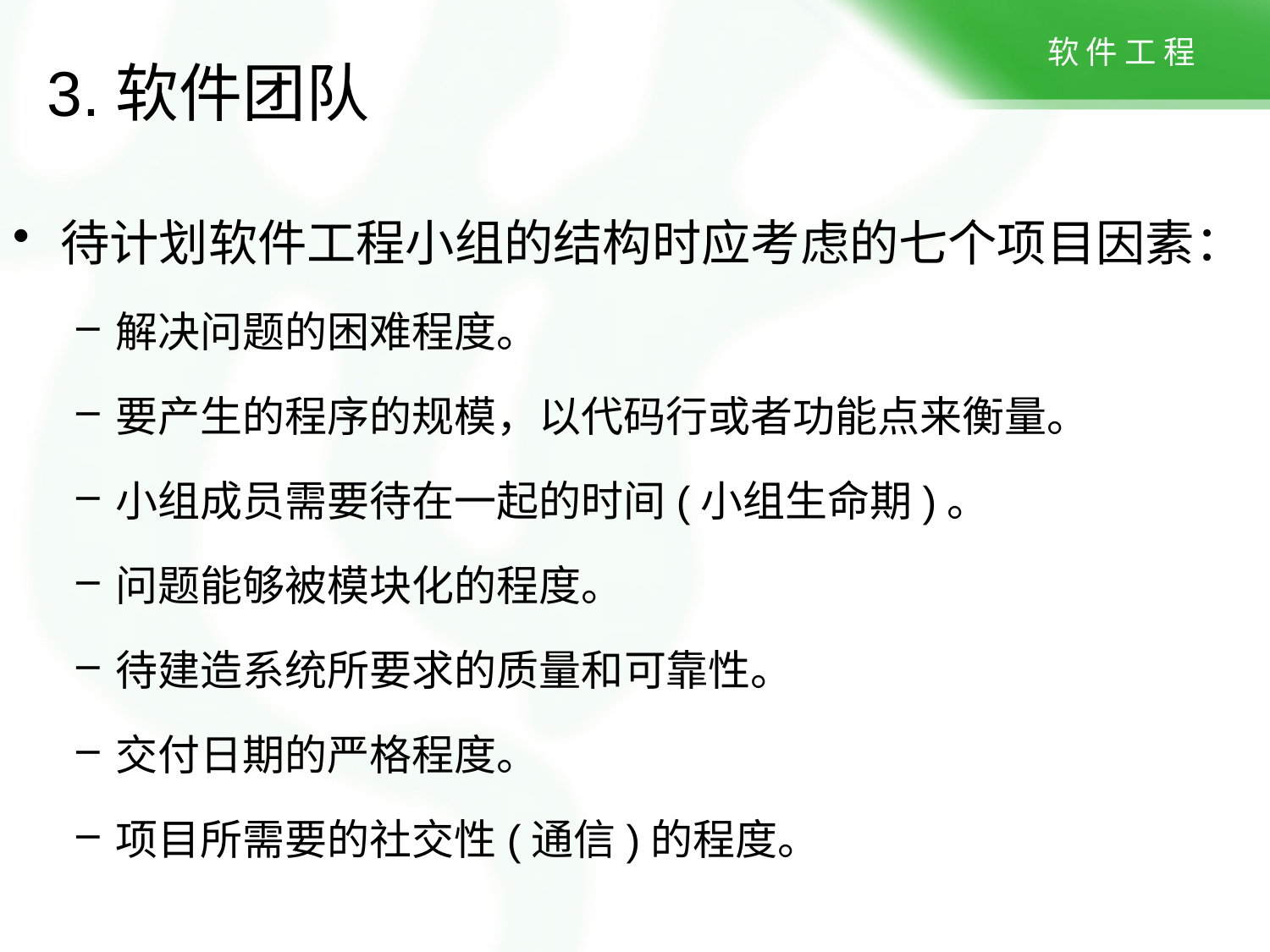

3.软件团队
待计划软件工程小组的结构时应考虑的七个项目因素：
解决问题的困难程度。
要产生的程序的规模，以代码行或者功能点来衡量。
小组成员需要待在一起的时间(小组生命期)。
问题能够被模块化的程度。
待建造系统所要求的质量和可靠性。
交付日期的严格程度。
项目所需要的社交性(通信)的程度。